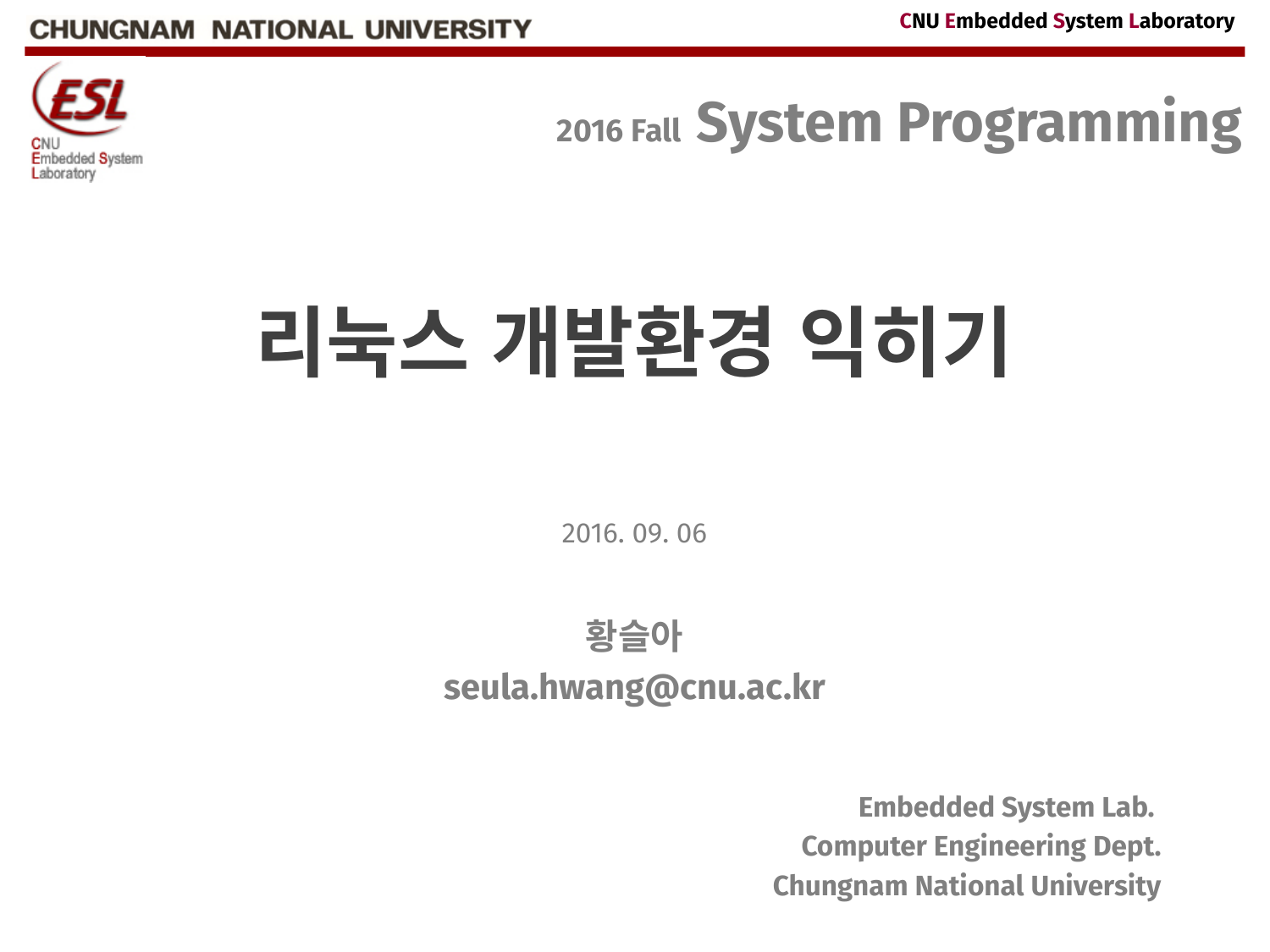

# 리눅스 개발환경 익히기
2016. 09. 06
황슬아
seula.hwang@cnu.ac.kr